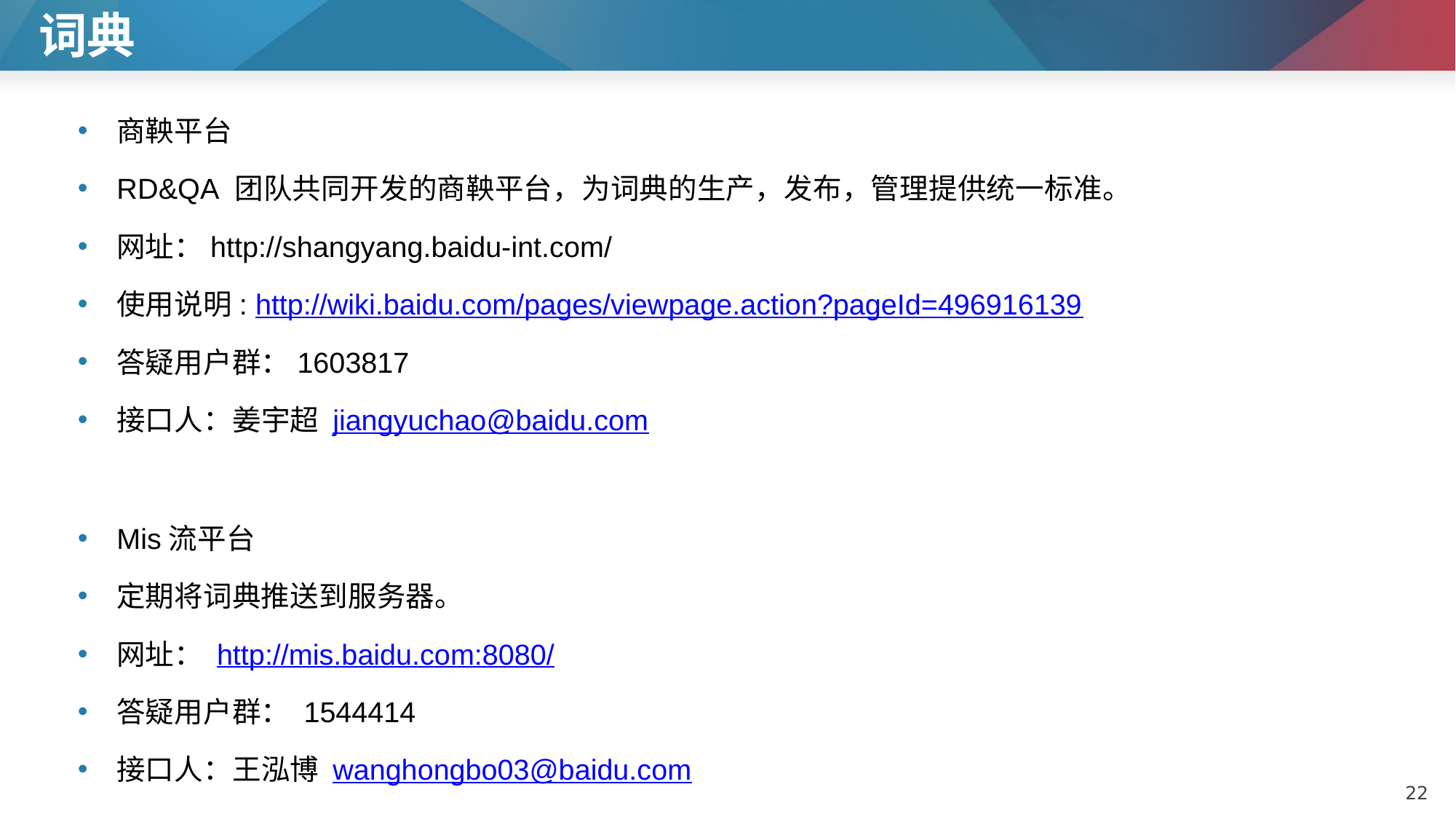

# 词典
商鞅平台
RD&QA 团队共同开发的商鞅平台，为词典的生产，发布，管理提供统一标准。
网址：http://shangyang.baidu-int.com/
使用说明: http://wiki.baidu.com/pages/viewpage.action?pageId=496916139
答疑用户群：1603817
接口人：姜宇超 jiangyuchao@baidu.com

Mis流平台
定期将词典推送到服务器。
网址： http://mis.baidu.com:8080/
答疑用户群： 1544414
接口人：王泓博 wanghongbo03@baidu.com